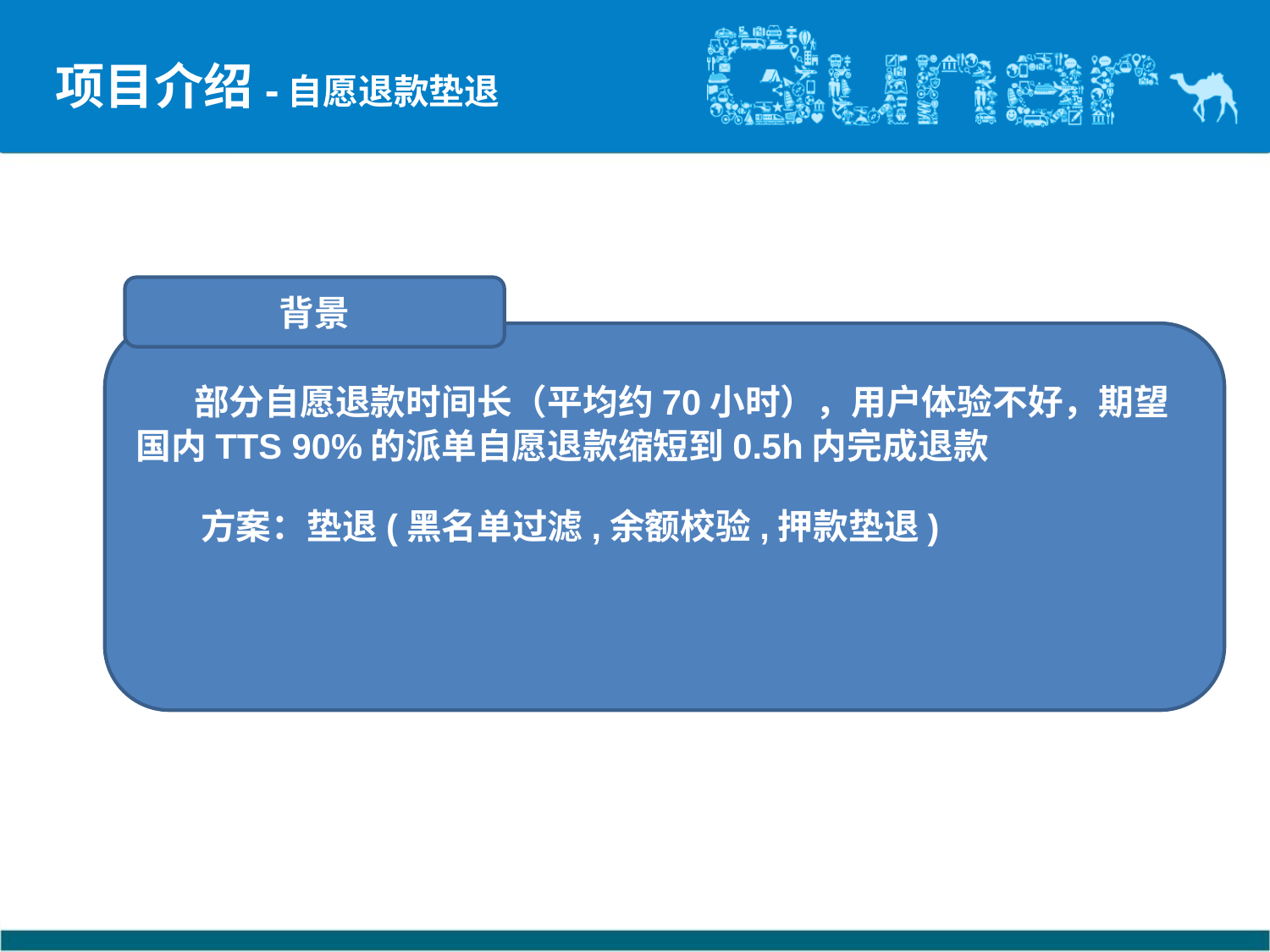

项目介绍-自愿退款垫退
背景
     部分自愿退款时间长（平均约70小时），用户体验不好，期望国内TTS 90%的派单自愿退款缩短到0.5h内完成退款

       方案：垫退(黑名单过滤,余额校验,押款垫退)